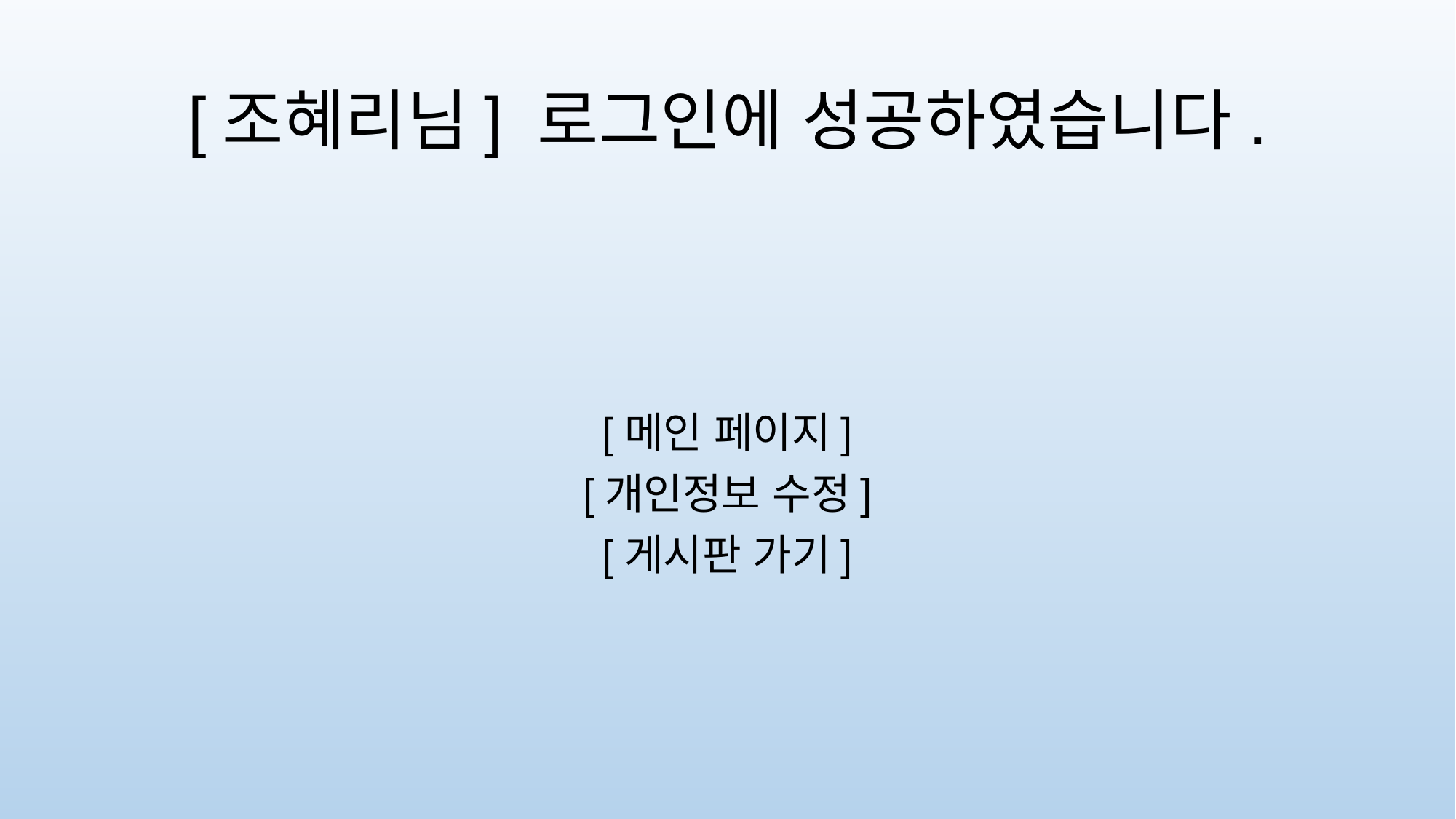

# [조혜리님] 로그인에 성공하였습니다.

[메인 페이지]
[개인정보 수정]
[게시판 가기]